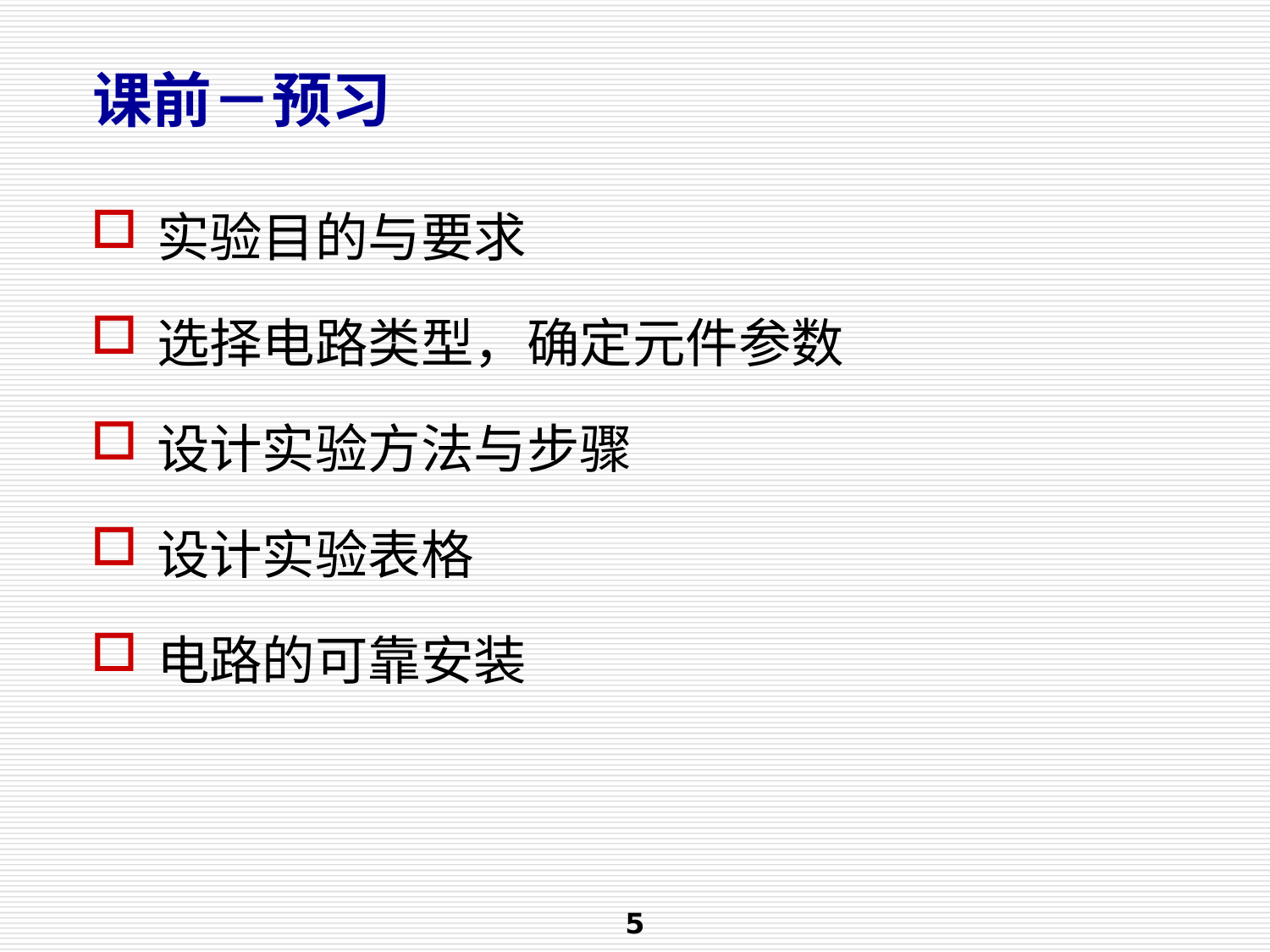

课前－预习
实验目的与要求
选择电路类型，确定元件参数
设计实验方法与步骤
设计实验表格
电路的可靠安装
5